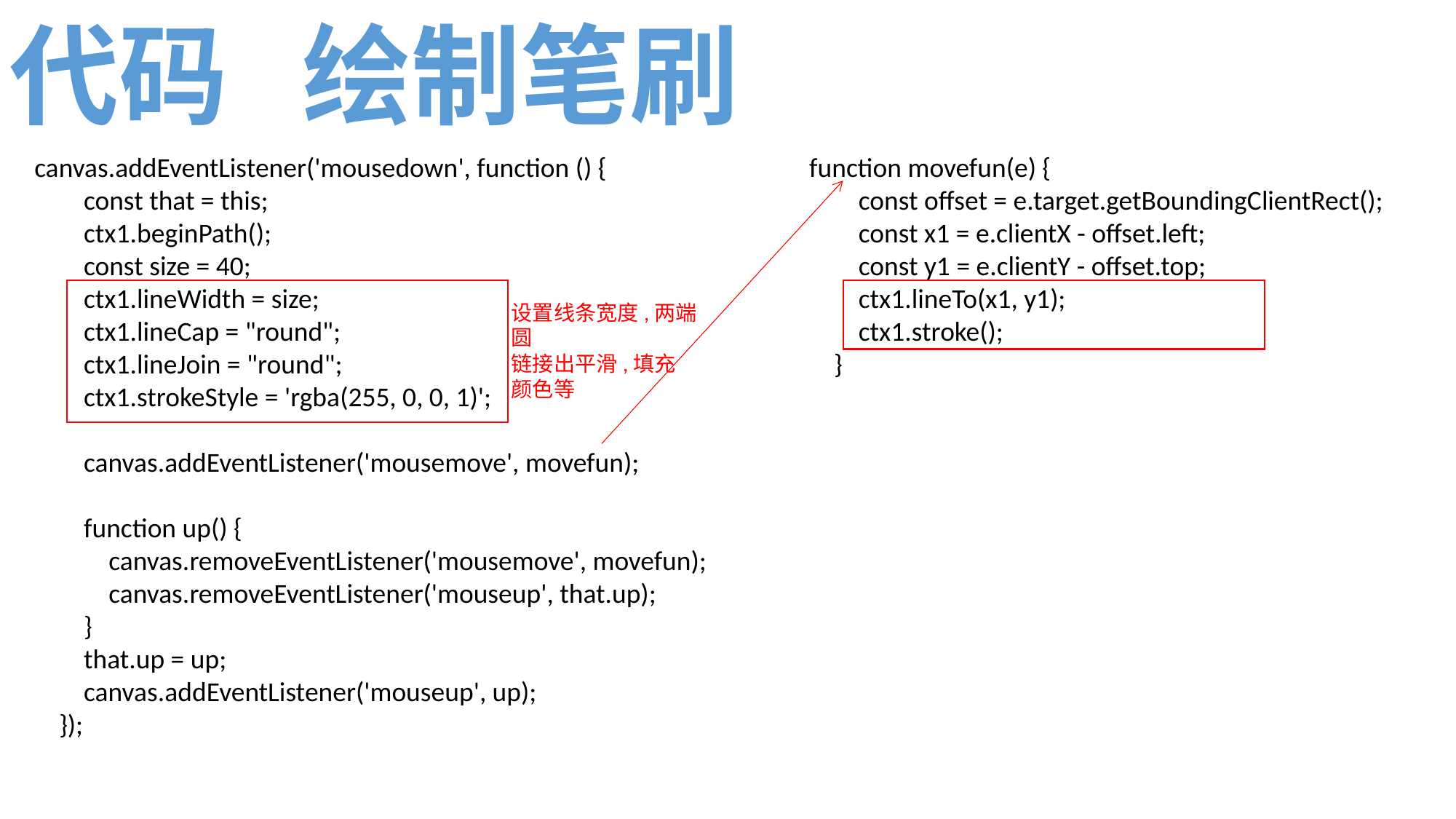

代码   绘制笔刷
canvas.addEventListener('mousedown', function () {
        const that = this;
        ctx1.beginPath();
        const size = 40;
        ctx1.lineWidth = size;
        ctx1.lineCap = "round";
        ctx1.lineJoin = "round";
        ctx1.strokeStyle = 'rgba(255, 0, 0, 1)';

        canvas.addEventListener('mousemove', movefun);

        function up() {
            canvas.removeEventListener('mousemove', movefun);
            canvas.removeEventListener('mouseup', that.up);
        }
        that.up = up;
        canvas.addEventListener('mouseup', up);
    });
function movefun(e) {
        const offset = e.target.getBoundingClientRect();
        const x1 = e.clientX - offset.left;
        const y1 = e.clientY - offset.top;
        ctx1.lineTo(x1, y1);
        ctx1.stroke();
    }

设置线条宽度,两端圆
链接出平滑,填充
颜色等